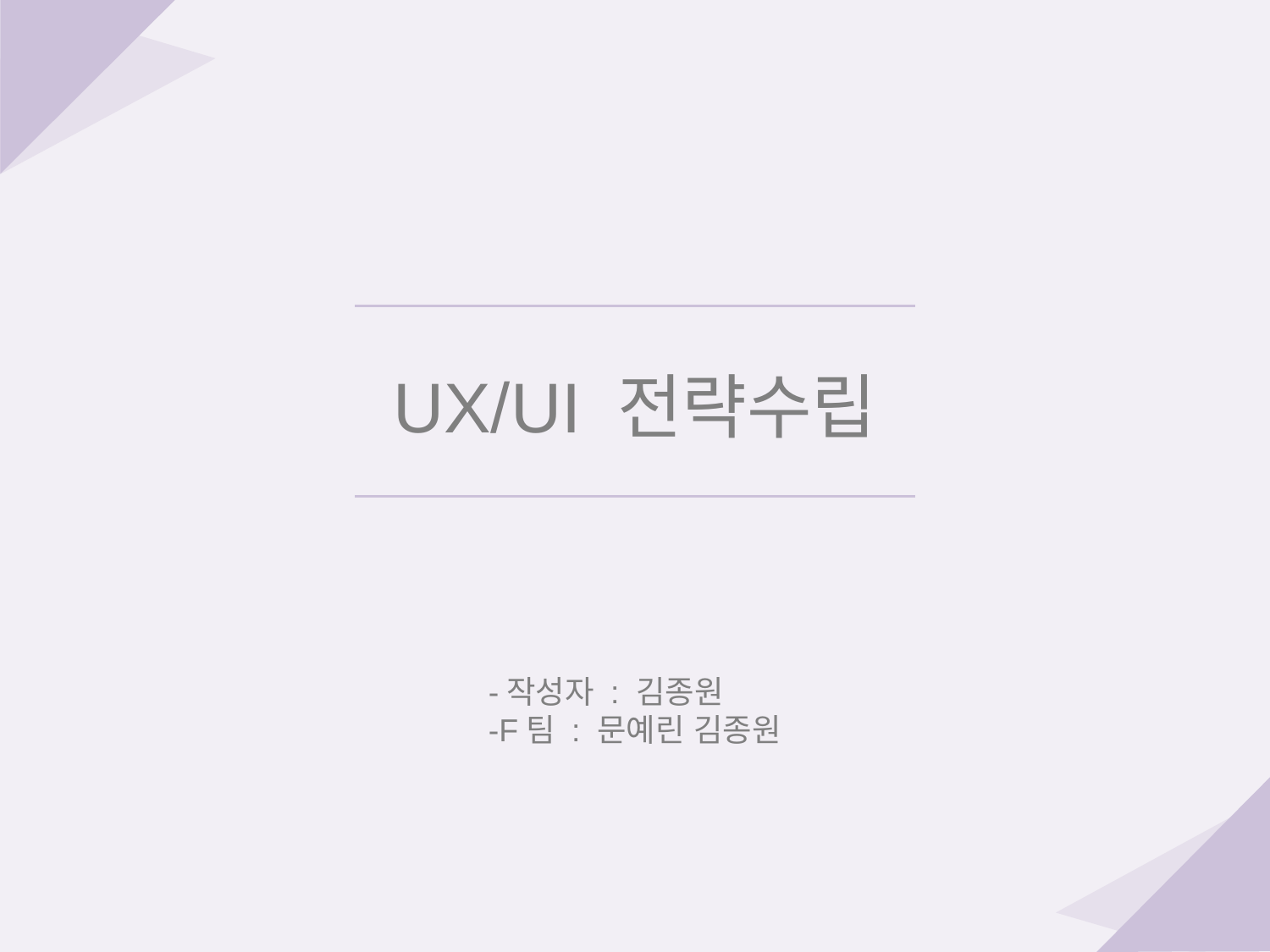

UX/UI 전략수립
-작성자 : 김종원
-F팀 : 문예린 김종원